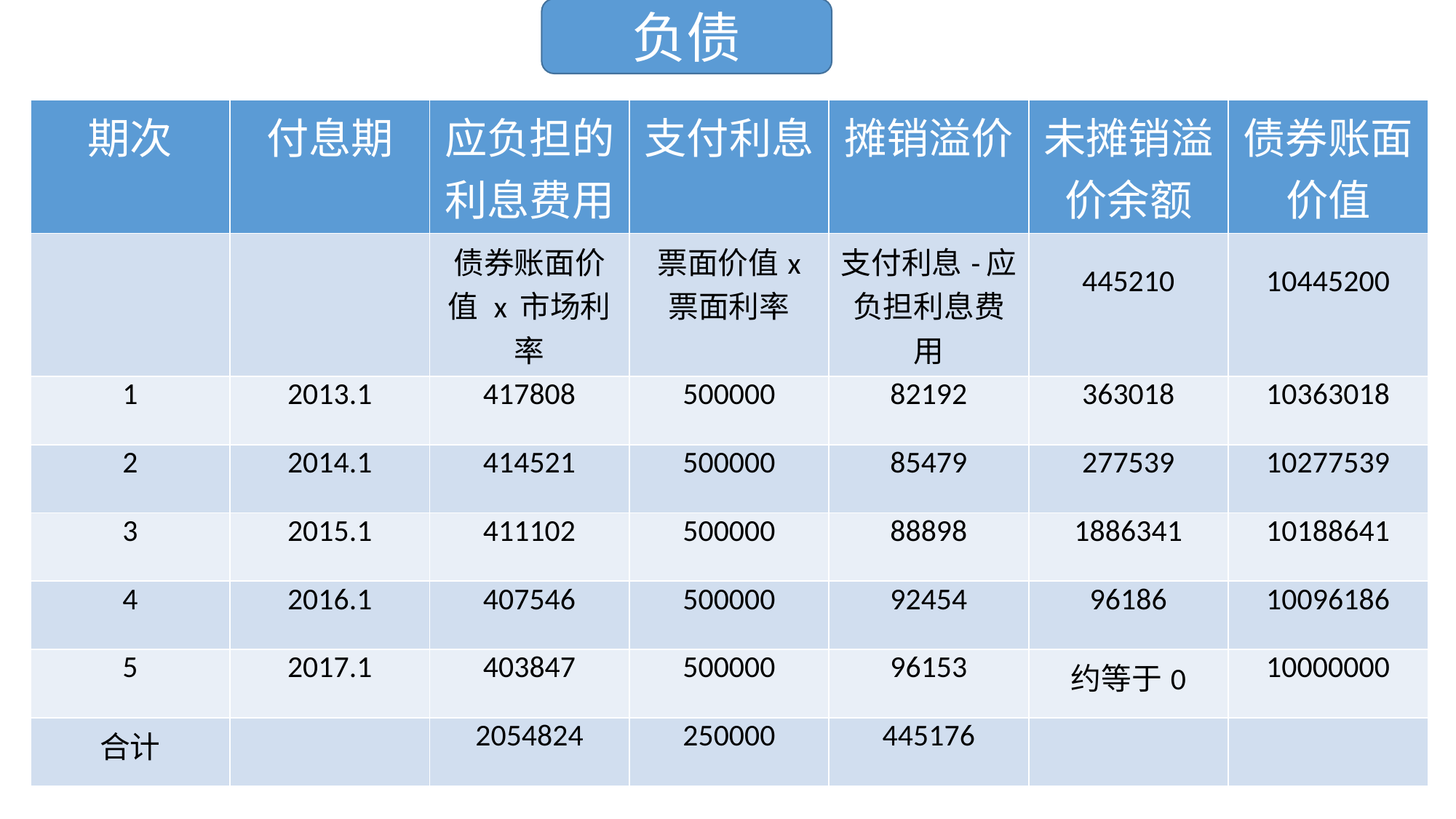

负债
| 期次 | 付息期 | 应负担的利息费用 | 支付利息 | 摊销溢价 | 未摊销溢价余额 | 债券账面价值 |
| --- | --- | --- | --- | --- | --- | --- |
|  |  | 债券账面价值 x 市场利率 | 票面价值x 票面利率 | 支付利息-应负担利息费用 | 445210 | 10445200 |
| 1 | 2013.1 | 417808 | 500000 | 82192 | 363018 | 10363018 |
| 2 | 2014.1 | 414521 | 500000 | 85479 | 277539 | 10277539 |
| 3 | 2015.1 | 411102 | 500000 | 88898 | 1886341 | 10188641 |
| 4 | 2016.1 | 407546 | 500000 | 92454 | 96186 | 10096186 |
| 5 | 2017.1 | 403847 | 500000 | 96153 | 约等于0 | 10000000 |
| 合计 |  | 2054824 | 250000 | 445176 |  |  |